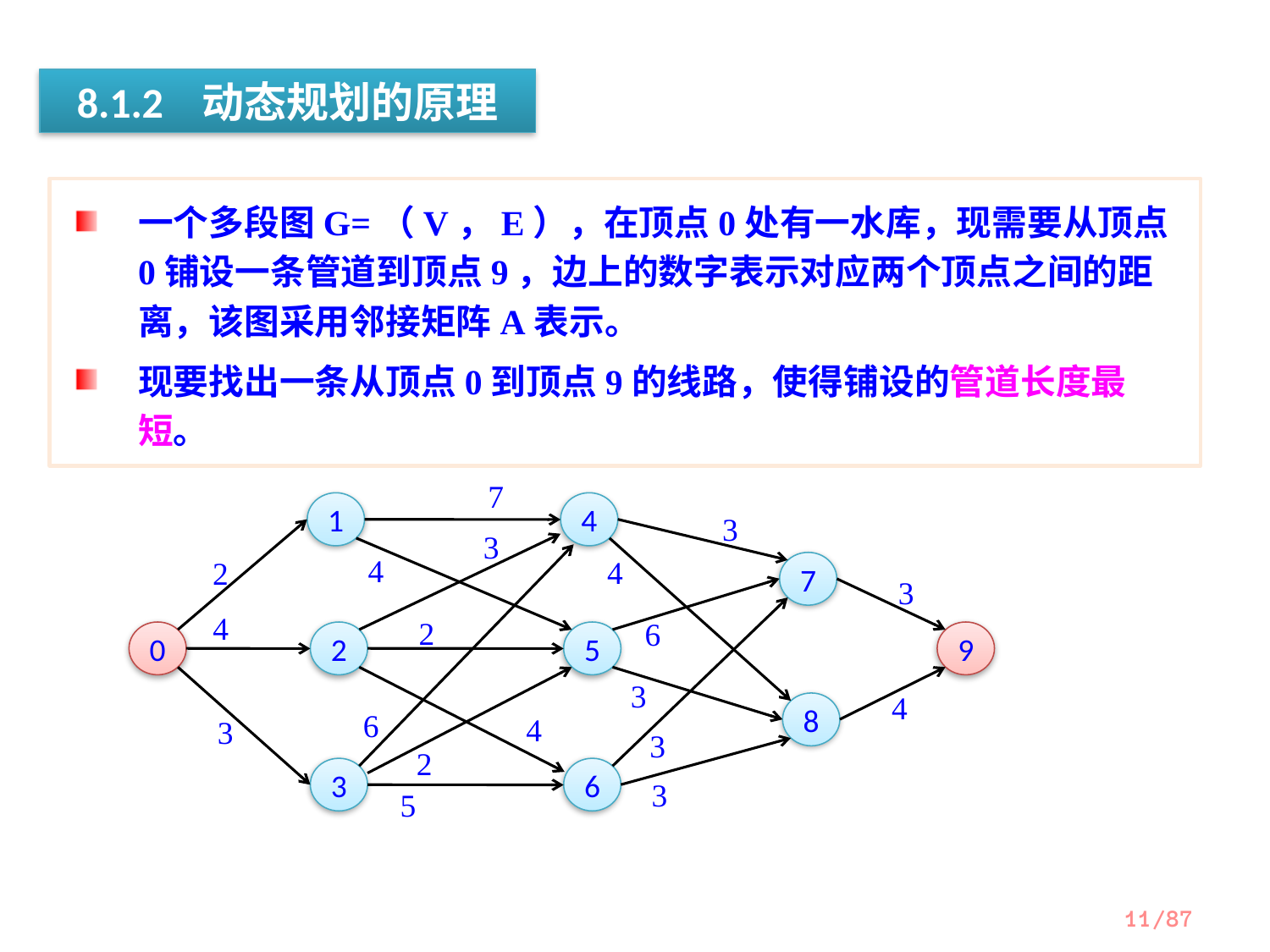

8.1.2   动态规划的原理
一个多段图G=（V，E），在顶点0处有一水库，现需要从顶点0铺设一条管道到顶点9，边上的数字表示对应两个顶点之间的距离，该图采用邻接矩阵A表示。
现要找出一条从顶点0到顶点9的线路，使得铺设的管道长度最短。
7
1
4
3

3

4
4
7
2
3

4
2
6
0
2
5
9

3
4
8
6
4
3
3

2
3
6
3

5
11/87